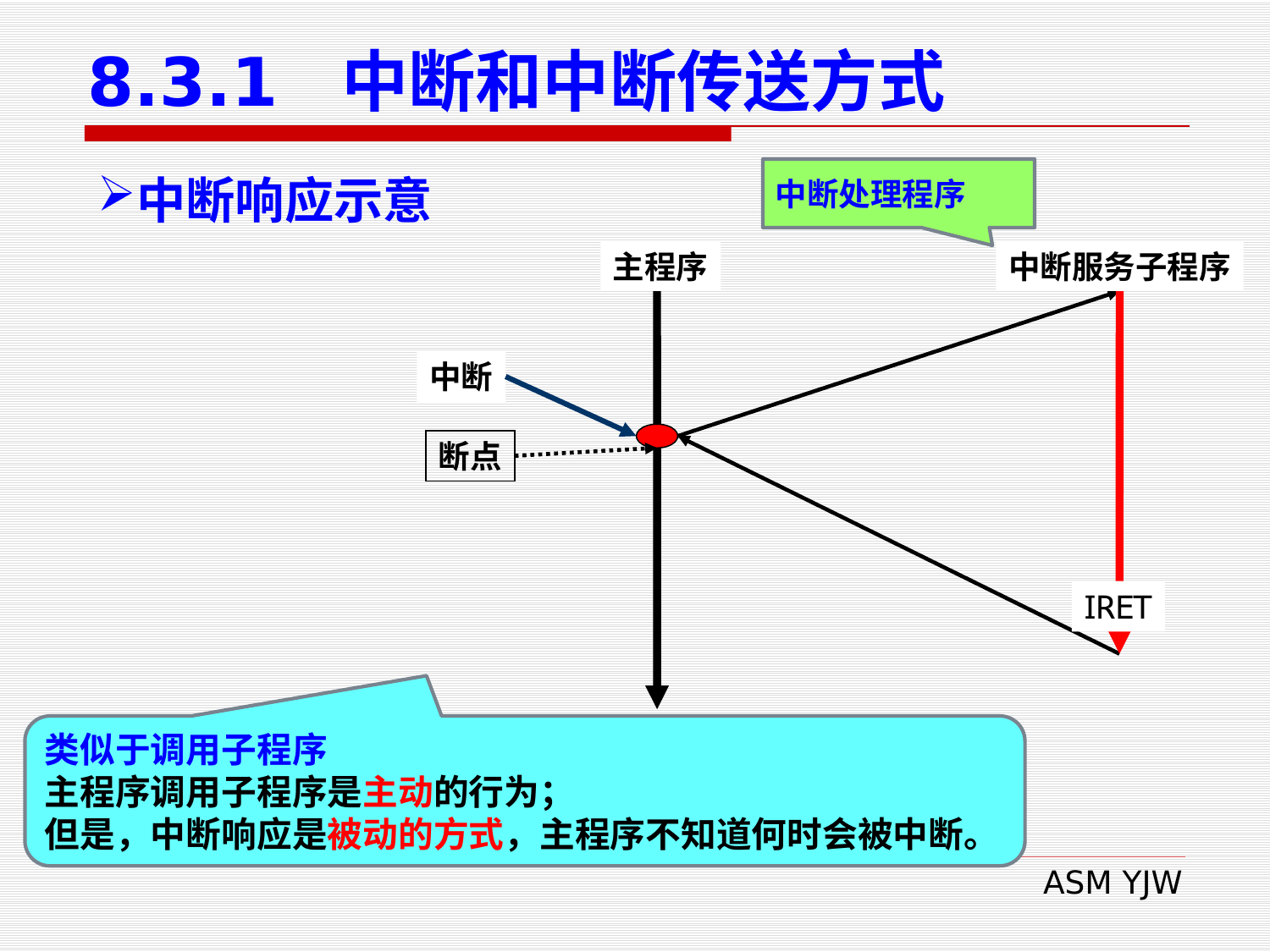

# 8.3.1  中断和中断传送方式
中断处理程序
中断响应示意
主程序
中断服务子程序

中断

断点
IRET
类似于调用子程序
主程序调用子程序是主动的行为；
但是，中断响应是被动的方式，主程序不知道何时会被中断。